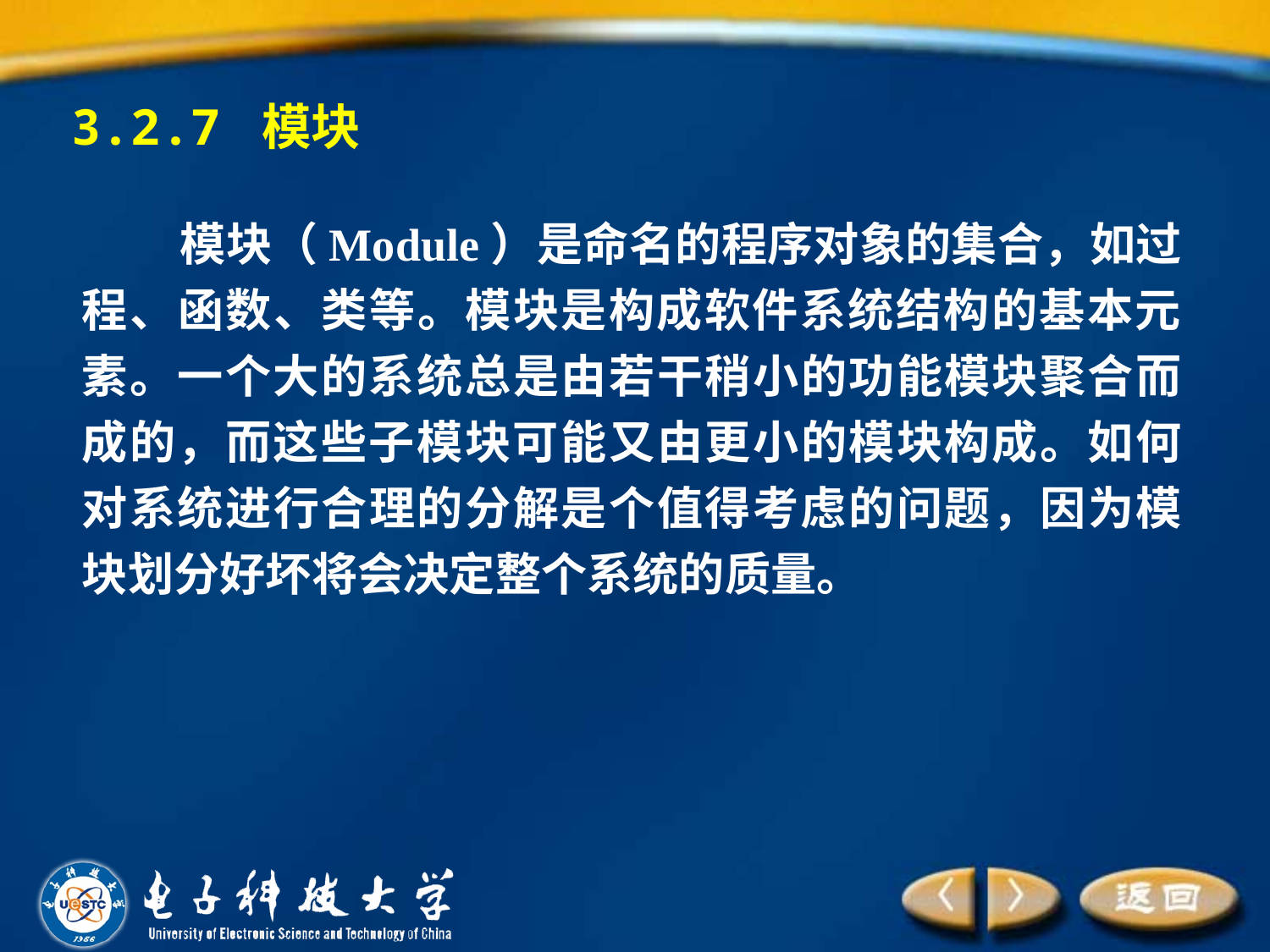

3.2.7 模块
         模块（Module）是命名的程序对象的集合，如过程、函数、类等。模块是构成软件系统结构的基本元素。一个大的系统总是由若干稍小的功能模块聚合而成的，而这些子模块可能又由更小的模块构成。如何对系统进行合理的分解是个值得考虑的问题，因为模块划分好坏将会决定整个系统的质量。